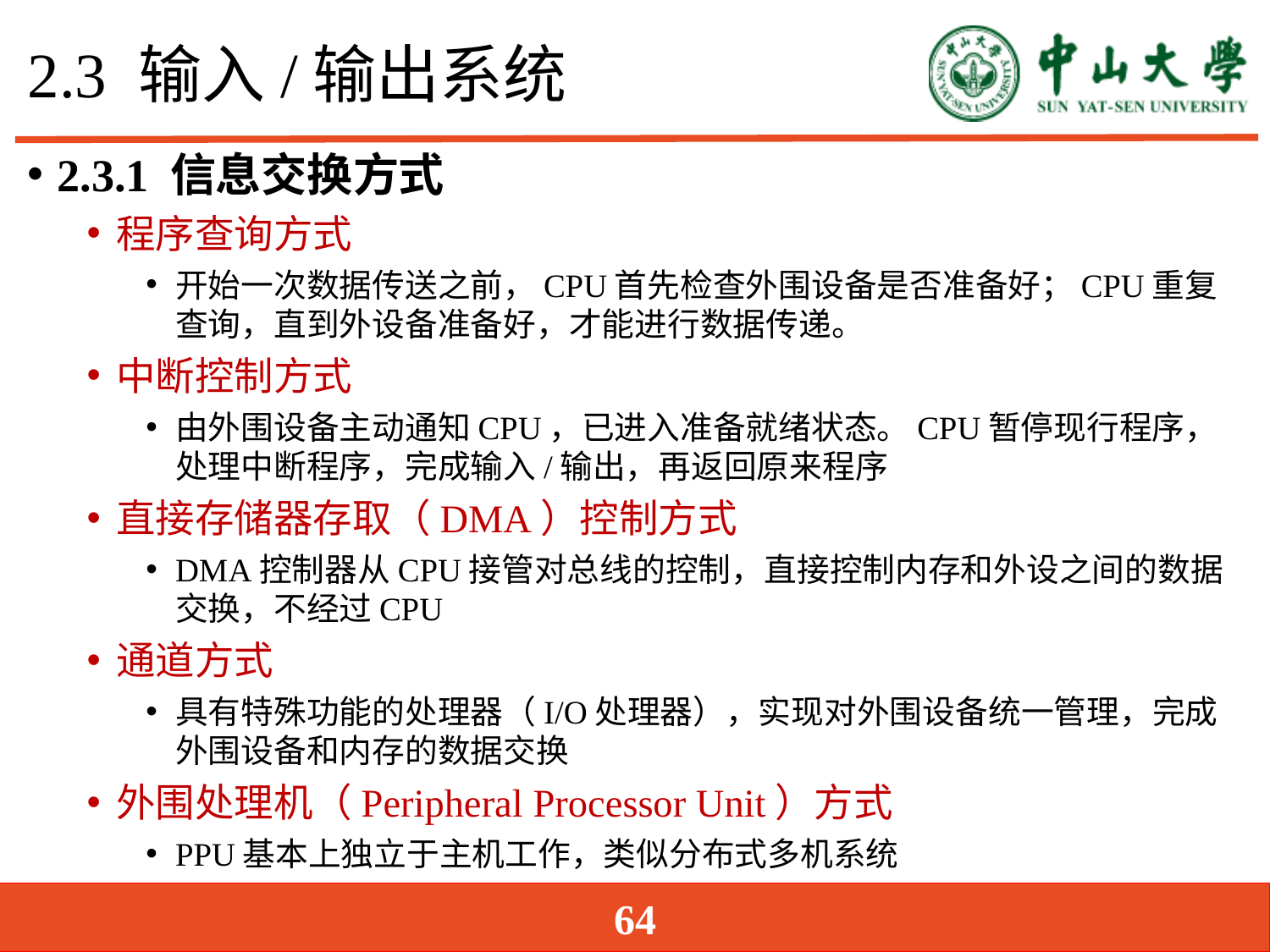

# 2.3 输入/输出系统
2.3.1 信息交换方式
程序查询方式
开始一次数据传送之前，CPU首先检查外围设备是否准备好；CPU重复查询，直到外设备准备好，才能进行数据传递。
中断控制方式
由外围设备主动通知CPU，已进入准备就绪状态。CPU暂停现行程序，处理中断程序，完成输入/输出，再返回原来程序
直接存储器存取（DMA）控制方式
DMA控制器从CPU接管对总线的控制，直接控制内存和外设之间的数据交换，不经过CPU
通道方式
具有特殊功能的处理器（I/O处理器），实现对外围设备统一管理，完成外围设备和内存的数据交换
外围处理机（Peripheral Processor Unit）方式
PPU基本上独立于主机工作，类似分布式多机系统
64